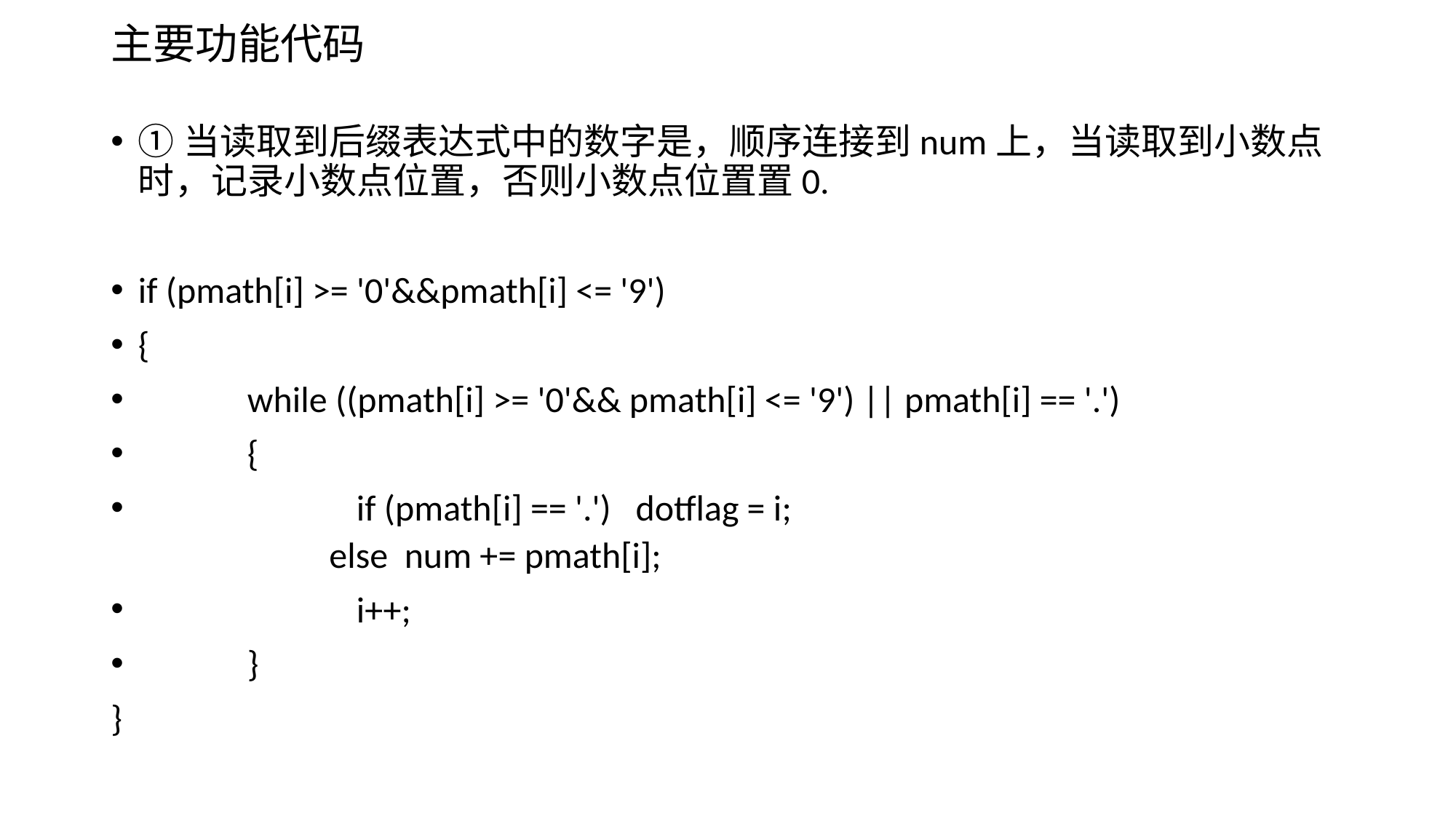

# 主要功能代码
①当读取到后缀表达式中的数字是，顺序连接到num上，当读取到小数点时，记录小数点位置，否则小数点位置置0.

if (pmath[i] >= '0'&&pmath[i] <= '9')
{
	while ((pmath[i] >= '0'&& pmath[i] <= '9') || pmath[i] == '.')
	{
		if (pmath[i] == '.')   dotflag = i;
else  num += pmath[i];
		i++;
	}
}